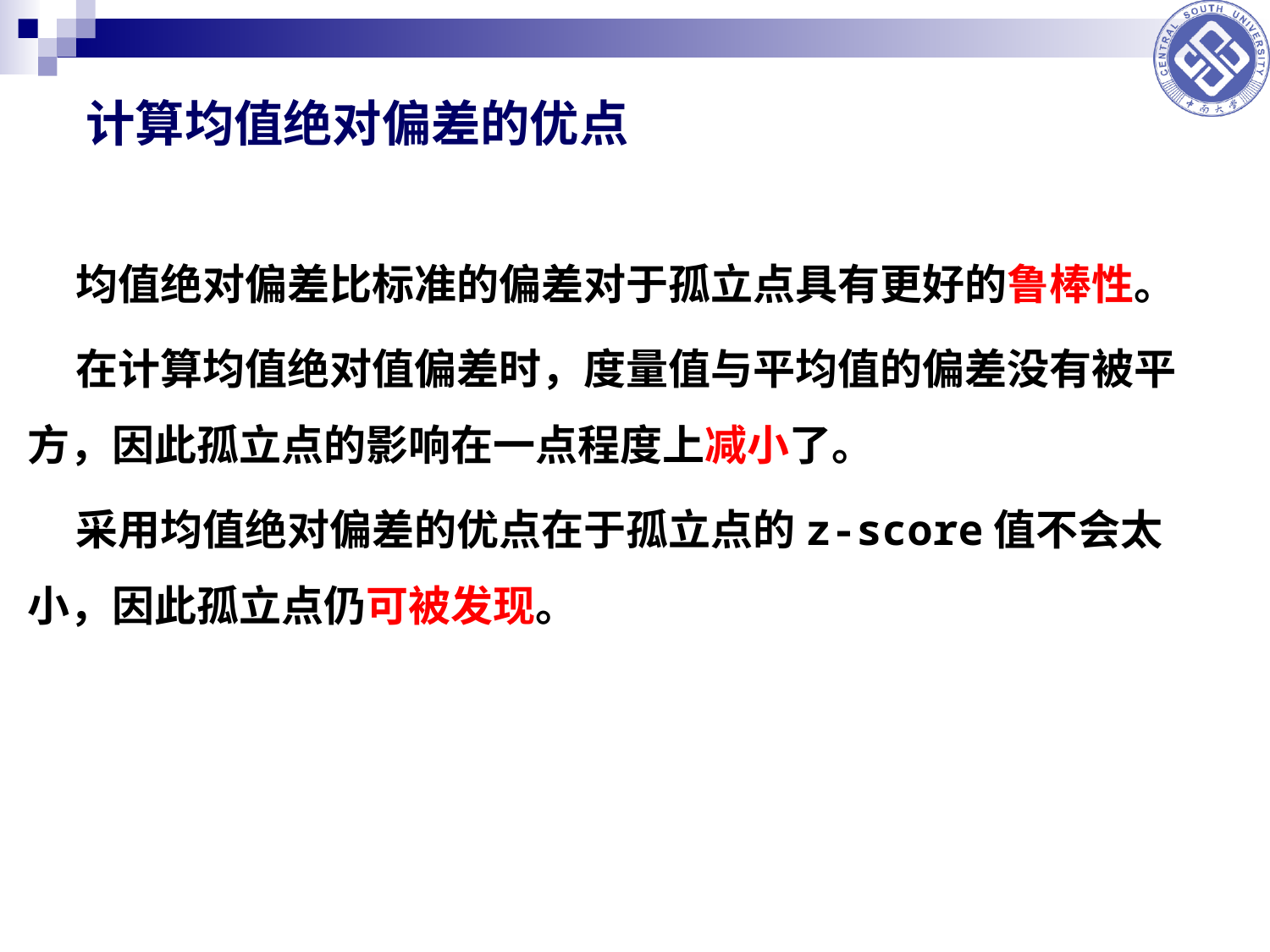

计算均值绝对偏差的优点
    均值绝对偏差比标准的偏差对于孤立点具有更好的鲁棒性。
    在计算均值绝对值偏差时，度量值与平均值的偏差没有被平方，因此孤立点的影响在一点程度上减小了。
    采用均值绝对偏差的优点在于孤立点的z-score值不会太小，因此孤立点仍可被发现。